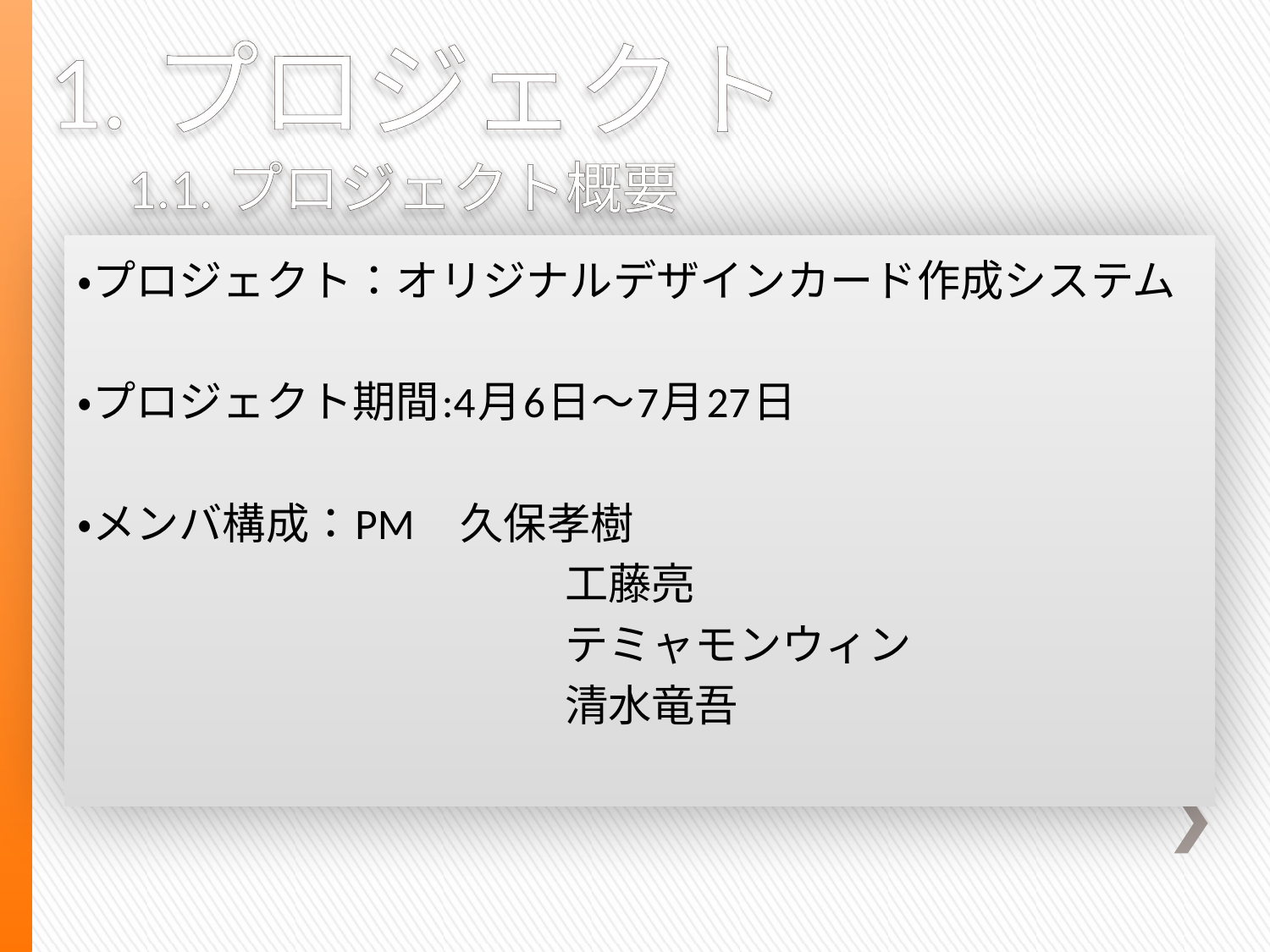

1.プロジェクト
1.1.プロジェクト概要
・プロジェクト：オリジナルデザインカード作成システム

・プロジェクト期間:4月6日～7月27日

・メンバ構成：PM　久保孝樹
　　　　　　　　 　　　工藤亮
　　　　　　　　 　　　テミャモンウィン
　　　　　　　　 　　　清水竜吾